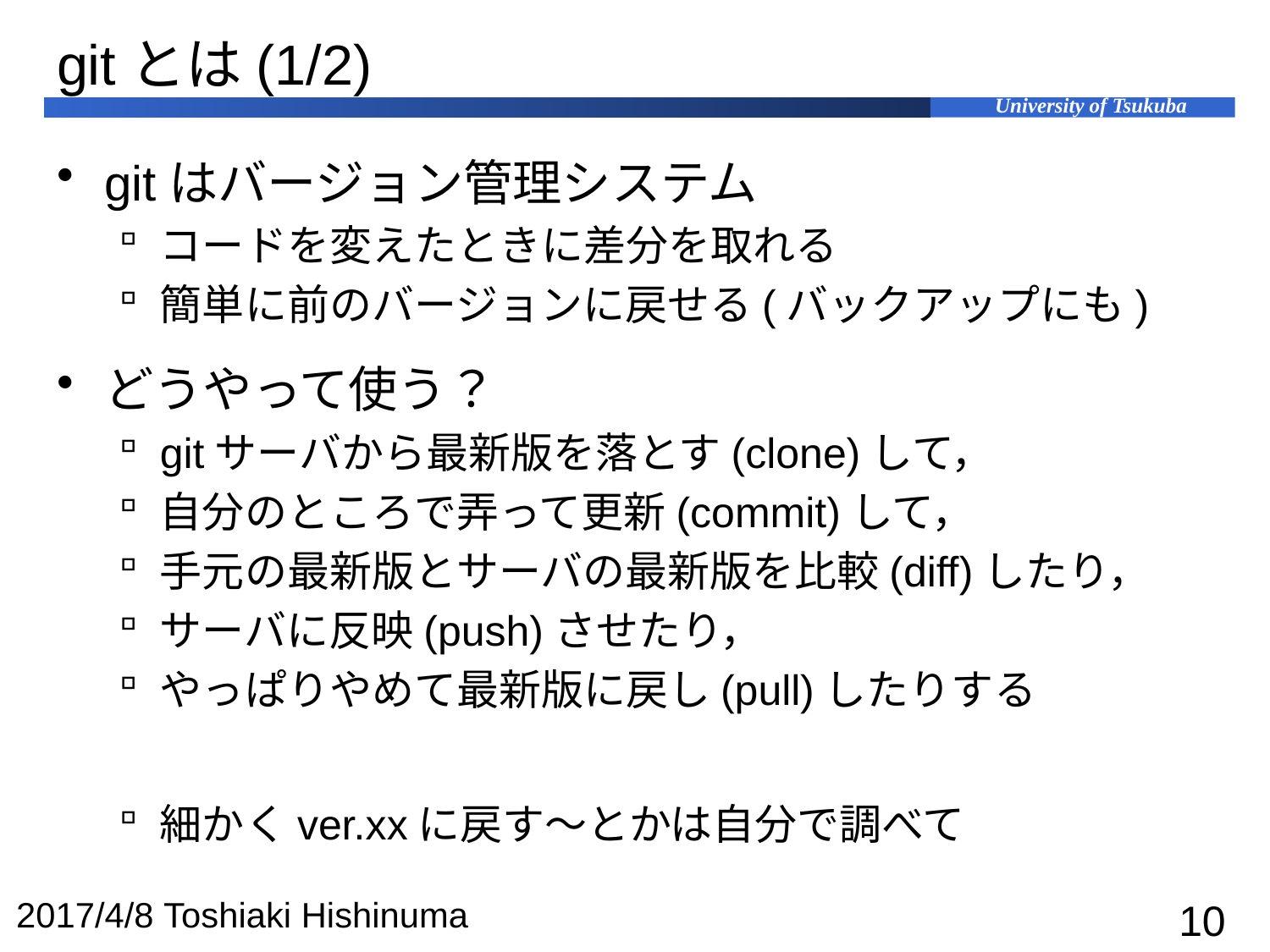

# gitとは(1/2)
gitはバージョン管理システム
コードを変えたときに差分を取れる
簡単に前のバージョンに戻せる(バックアップにも)

どうやって使う？
gitサーバから最新版を落とす(clone)して，
自分のところで弄って更新(commit)して，
手元の最新版とサーバの最新版を比較(diff)したり，
サーバに反映(push)させたり，
やっぱりやめて最新版に戻し(pull)したりする

細かくver.xxに戻す～とかは自分で調べて
2017/4/8 Toshiaki Hishinuma
10